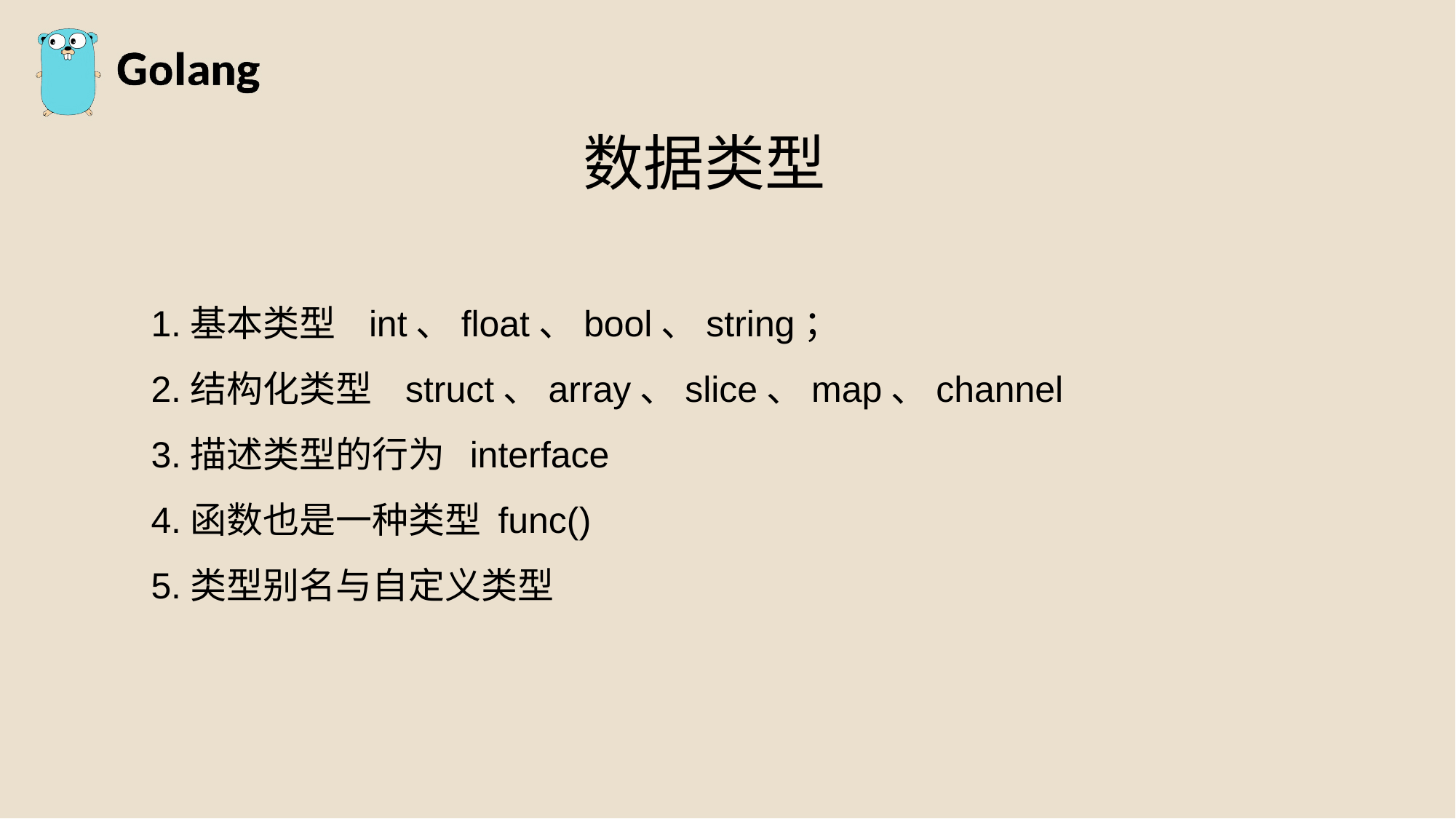

数据类型
1.基本类型   int、float、bool、string；
2.结构化类型   struct、array、slice、map、channel
3.描述类型的行为  interface
4.函数也是一种类型 func()
5.类型别名与自定义类型